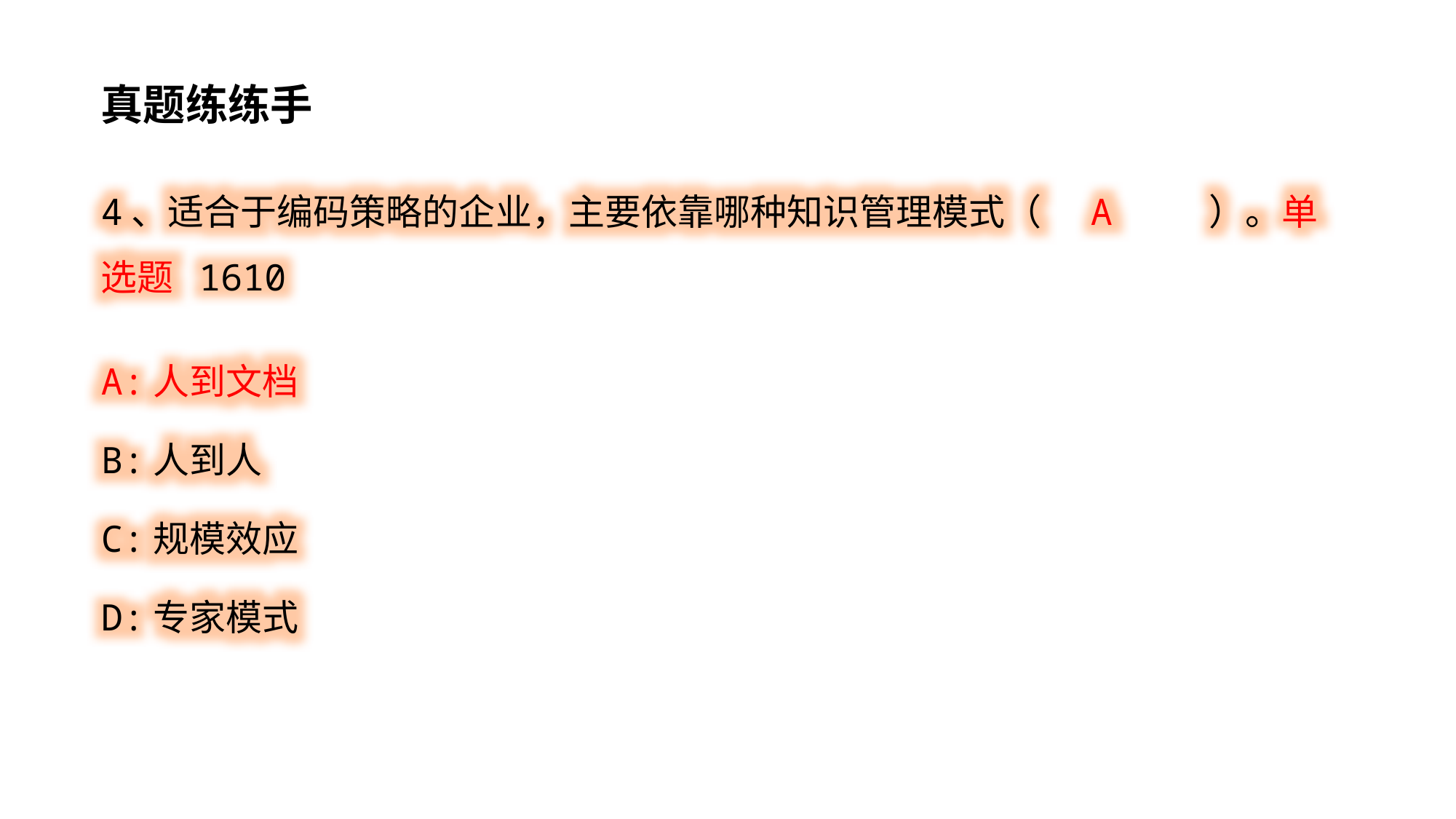

真题练练手
4、适合于编码策略的企业，主要依靠哪种知识管理模式（     A    ）。单选题  1610

A:人到文档

B:人到人

C:规模效应

D:专家模式